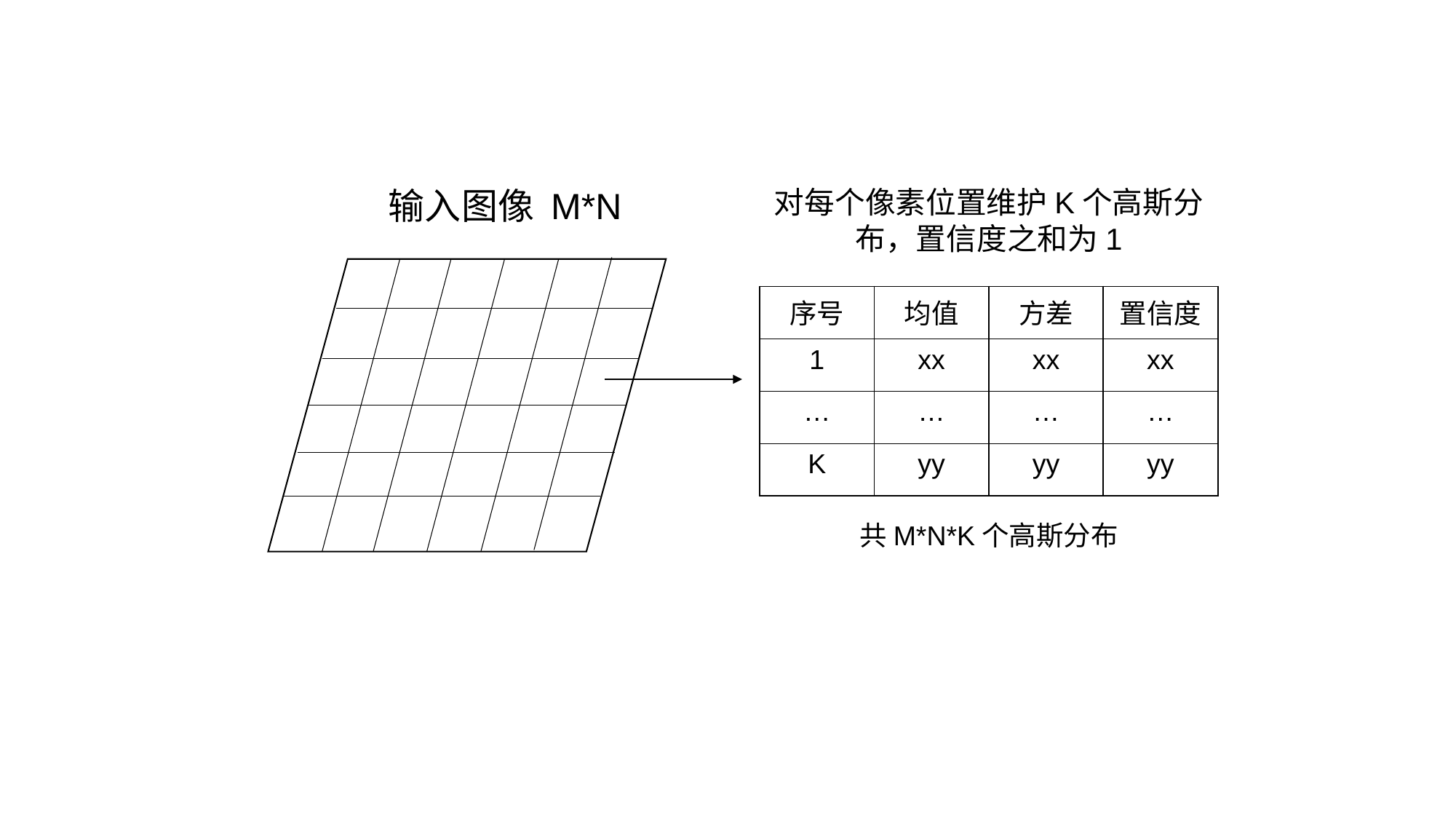

输入图像 M*N
对每个像素位置维护K个高斯分布，置信度之和为1

| 序号 | 均值 | 方差 | 置信度 |
| --- | --- | --- | --- |
| 1 | xx | xx | xx |
| … | … | … | … |
| K | yy | yy | yy |
共M*N*K个高斯分布